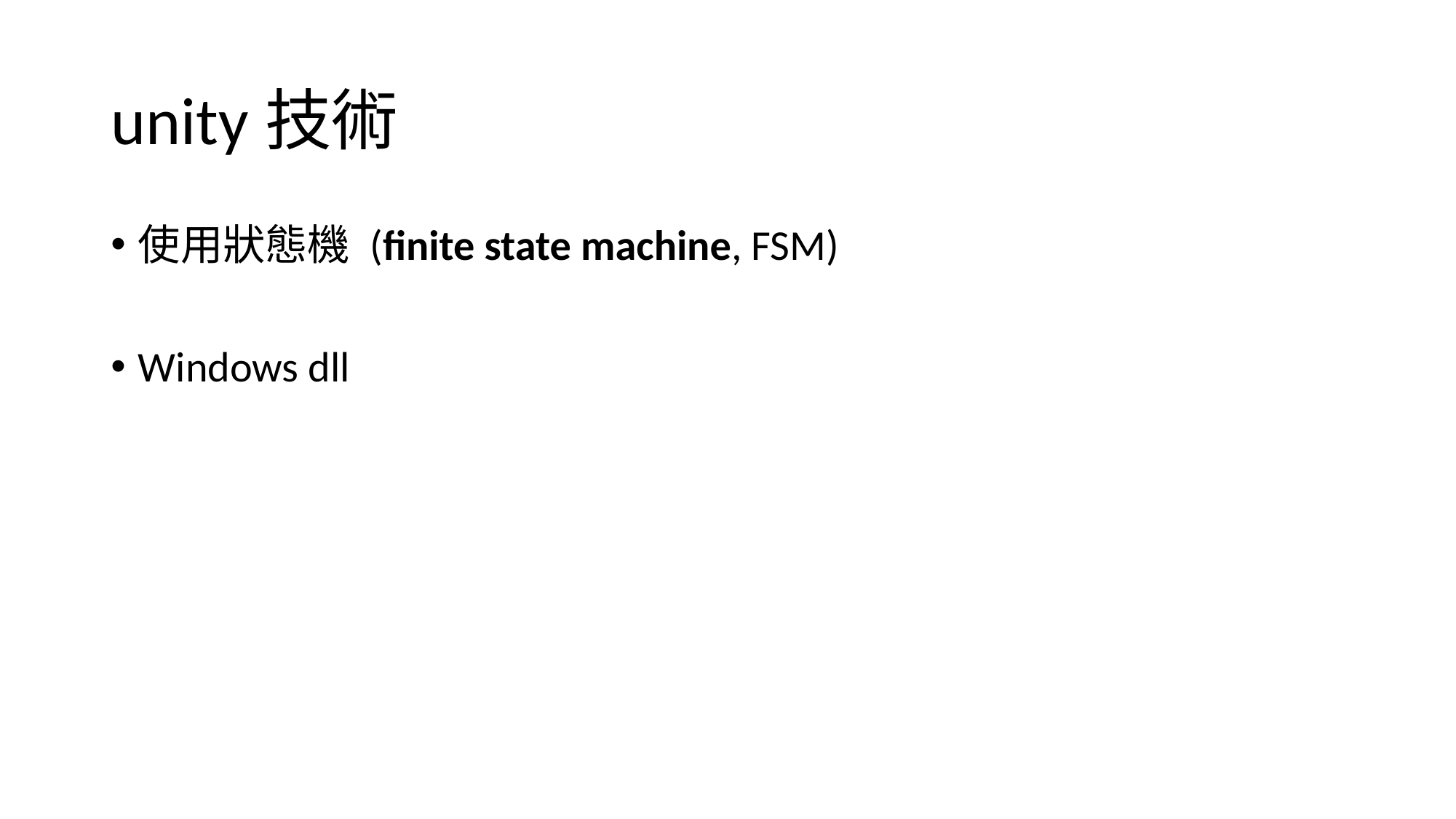

# unity技術
使用狀態機 (finite state machine, FSM)

Windows dll